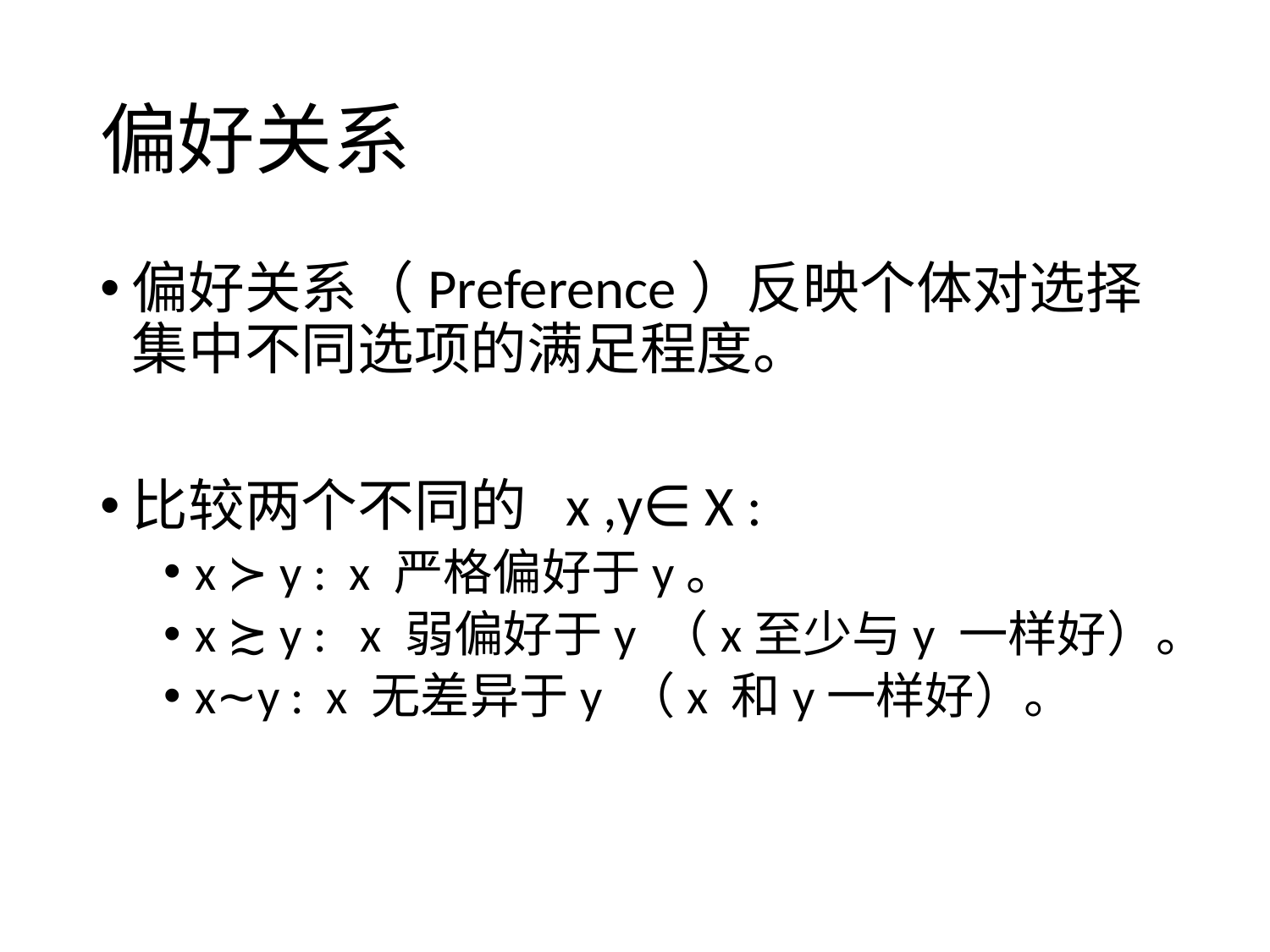

# 偏好关系
偏好关系（Preference）反映个体对选择集中不同选项的满足程度。

比较两个不同的  x ,y∈ X :
x ≻ y :  x 严格偏好于y。
x ≿ y :   x 弱偏好于y （x至少与y 一样好）。
x∼y :  x 无差异于y （x 和y一样好）。